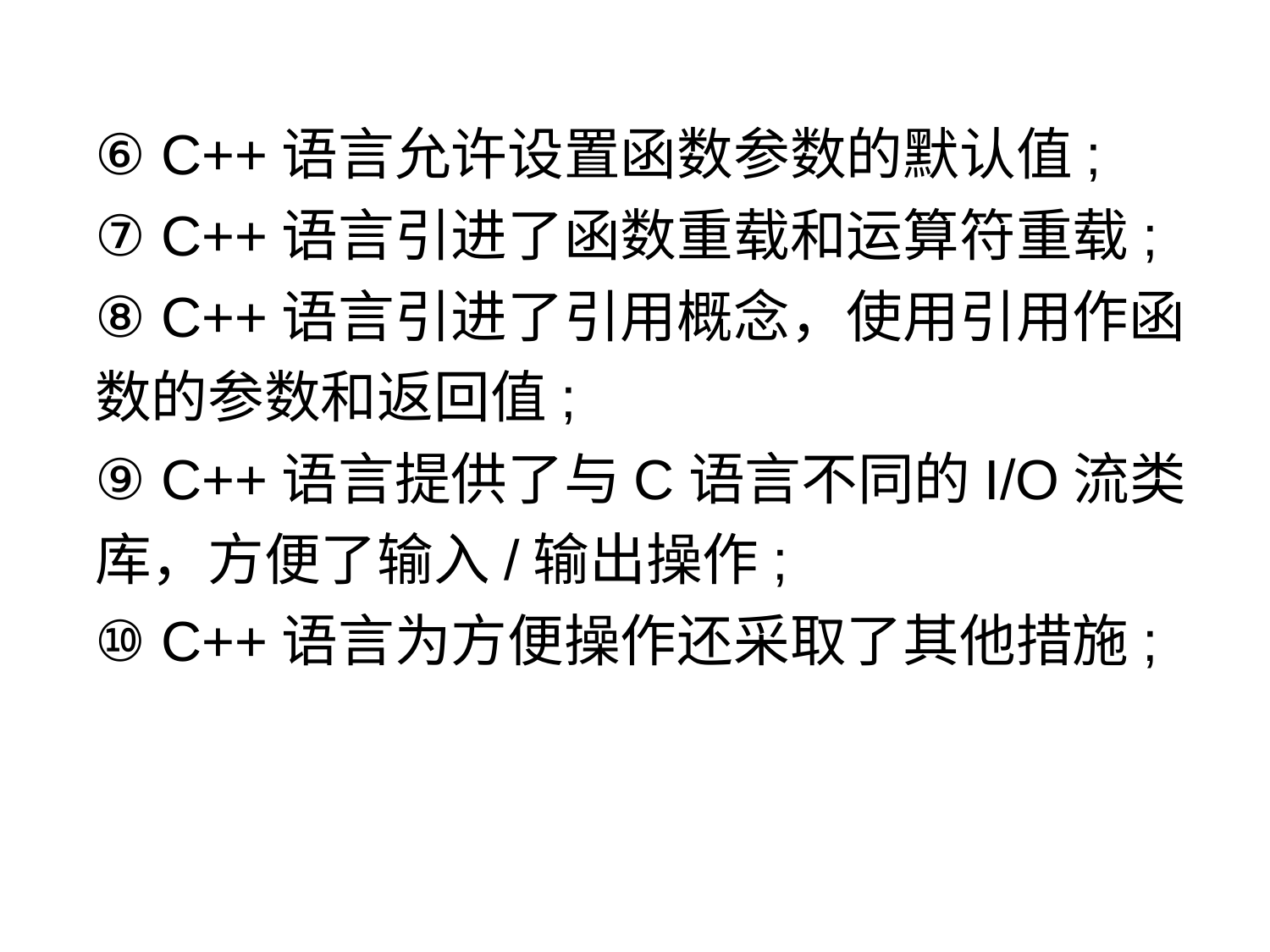

⑥ C++语言允许设置函数参数的默认值;
⑦ C++语言引进了函数重载和运算符重载;
⑧ C++语言引进了引用概念，使用引用作函数的参数和返回值;
⑨ C++语言提供了与C语言不同的I/O流类库，方便了输入/输出操作;
⑩ C++语言为方便操作还采取了其他措施;